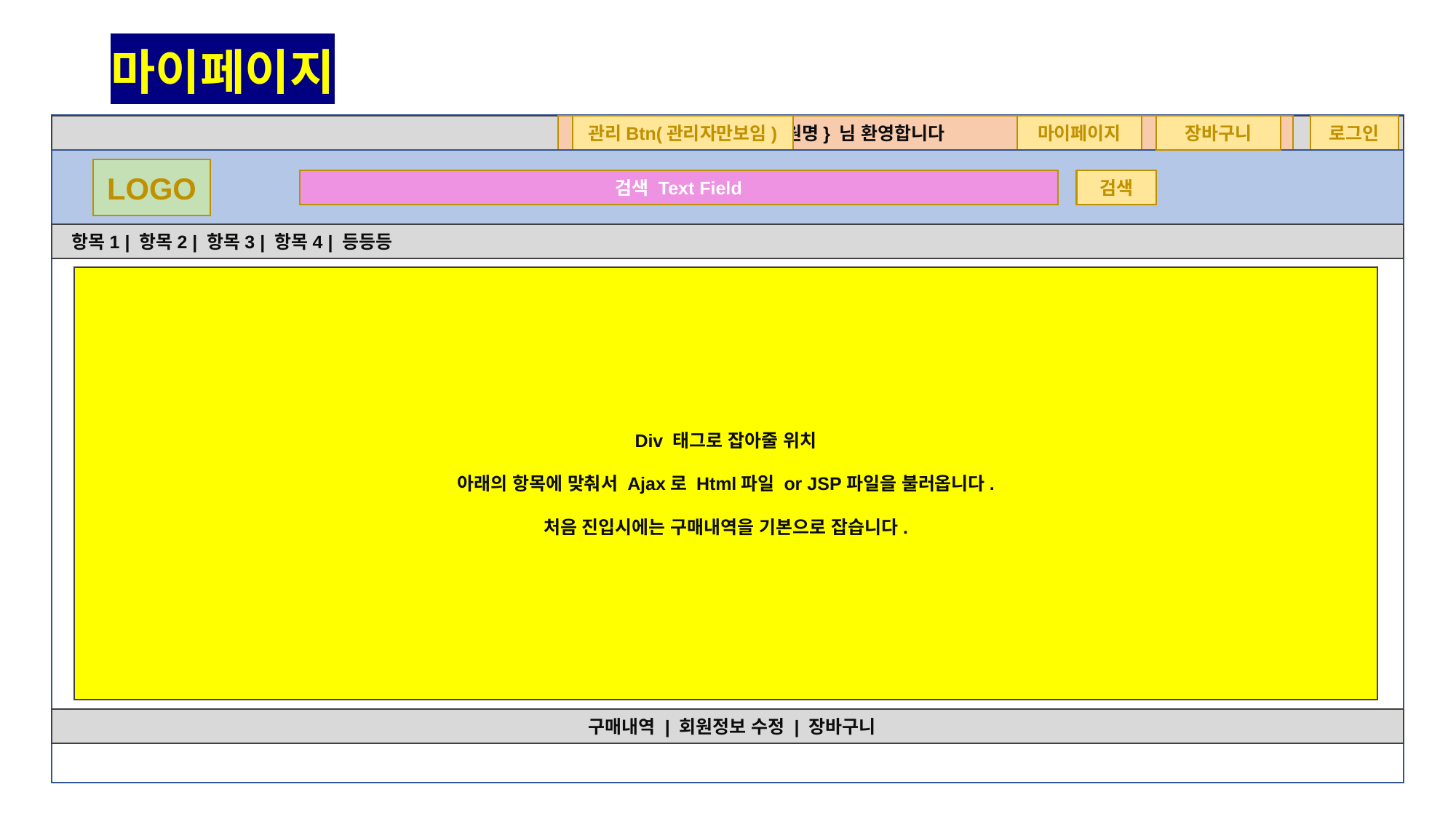

마이페이지

                                     {회원명} 님 환영합니다
관리Btn(관리자만보임)
마이페이지
장바구니
로그인

LOGO
검색
검색 Text Field
 항목1 | 항목2 | 항목3 | 항목4 | 등등등
Div 태그로 잡아줄 위치

아래의 항목에 맞춰서 Ajax로 Html파일 or JSP파일을 불러옵니다.

처음 진입시에는 구매내역을 기본으로 잡습니다.
 구매내역 | 회원정보 수정 | 장바구니